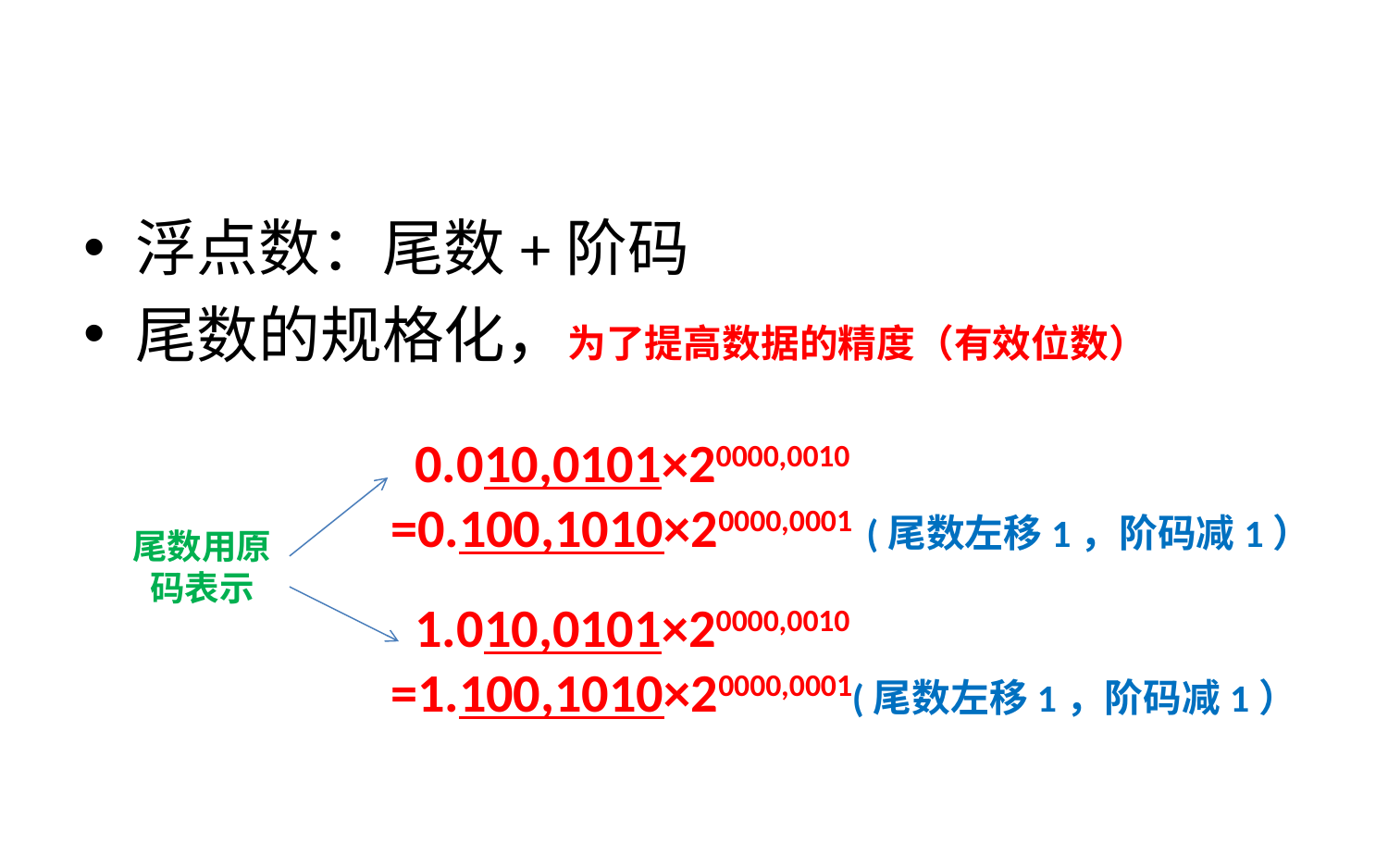

#
浮点数：尾数+阶码
尾数的规格化，为了提高数据的精度（有效位数）
  0.010,0101×20000,0010
=0.100,1010×20000,0001  (尾数左移1，阶码减1）

尾数用原码表示
  1.010,0101×20000,0010
=1.100,1010×20000,0001(尾数左移1，阶码减1）